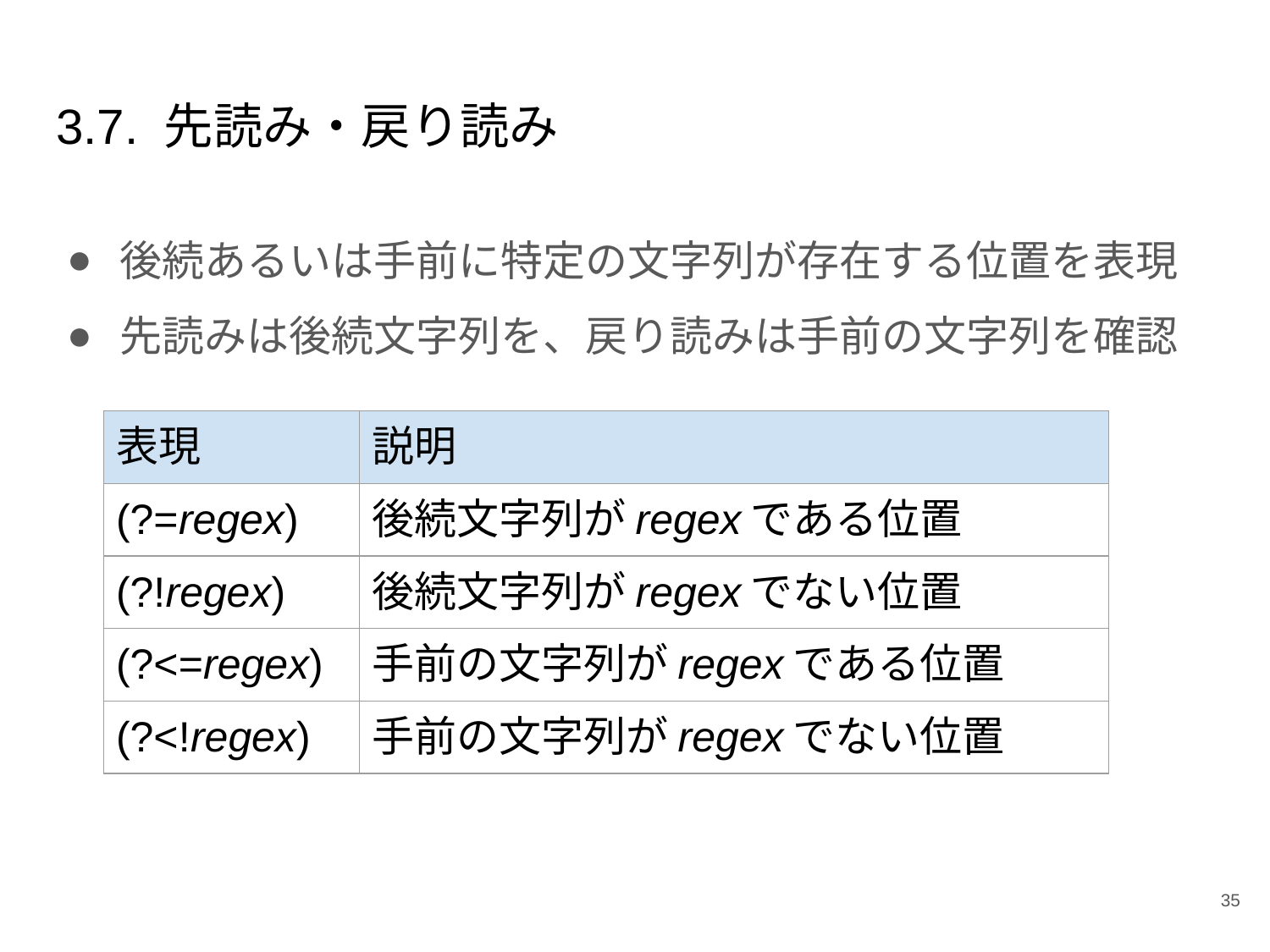

# 3.7. 先読み・戻り読み
後続あるいは手前に特定の文字列が存在する位置を表現
先読みは後続文字列を、戻り読みは手前の文字列を確認

| 表現 | 説明 |
| --- | --- |
| (?=regex) | 後続文字列がregexである位置 |
| (?!regex) | 後続文字列がregexでない位置 |
| (?<=regex) | 手前の文字列がregexである位置 |
| (?<!regex) | 手前の文字列がregexでない位置 |
35